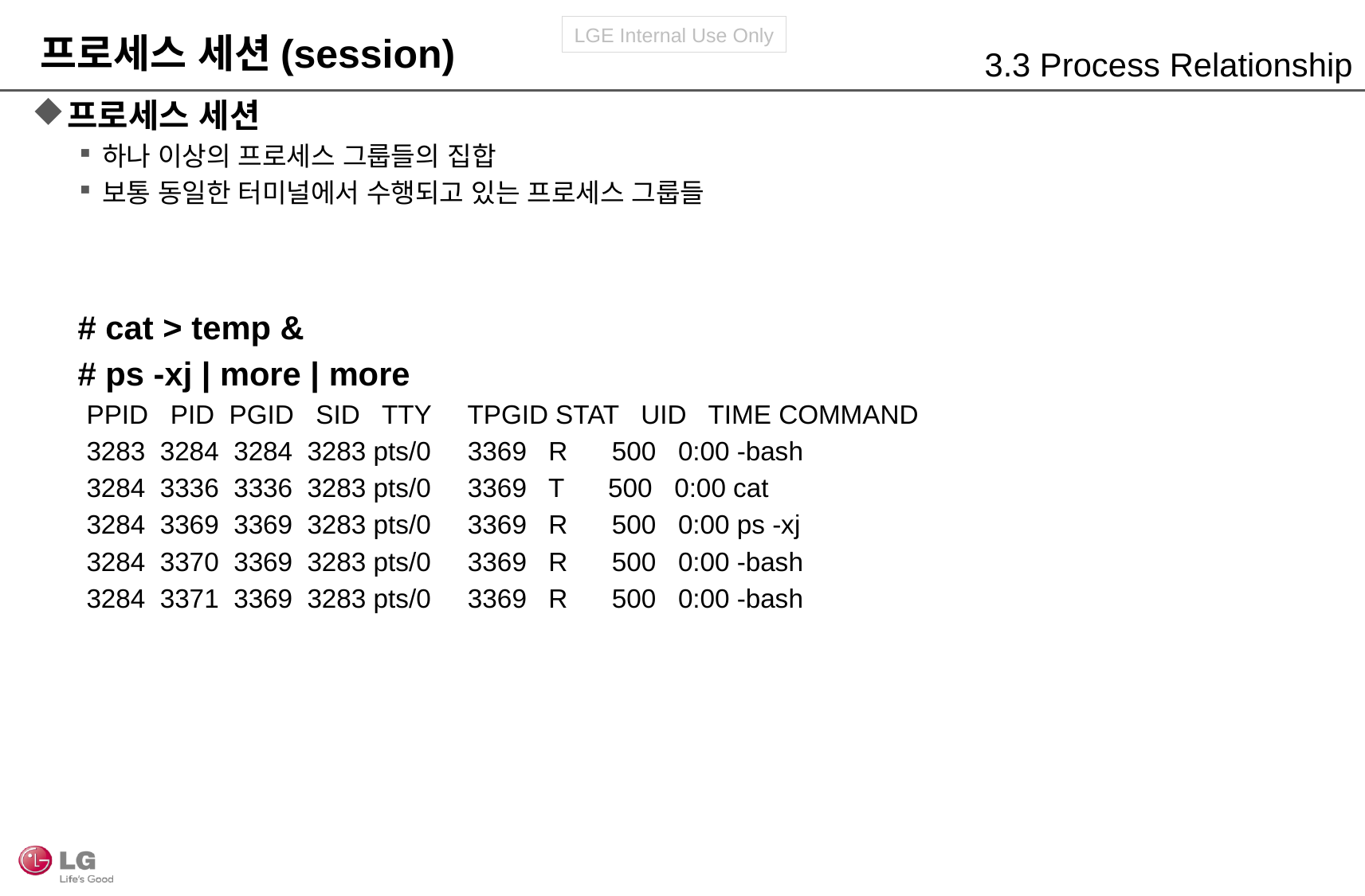

프로세스 세션(session)
3.3 Process Relationship

프로세스 세션
하나 이상의 프로세스 그룹들의 집합
보통 동일한 터미널에서 수행되고 있는 프로세스 그룹들

     # cat > temp &
     # ps -xj | more | more
 PPID   PID  PGID   SID   TTY     TPGID STAT   UID   TIME COMMAND
 3283  3284  3284  3283 pts/0     3369   R      500   0:00 -bash
 3284  3336  3336  3283 pts/0     3369   T      500   0:00 cat
 3284  3369  3369  3283 pts/0     3369   R      500   0:00 ps -xj
 3284  3370  3369  3283 pts/0     3369   R      500   0:00 -bash
 3284  3371  3369  3283 pts/0     3369   R      500   0:00 -bash